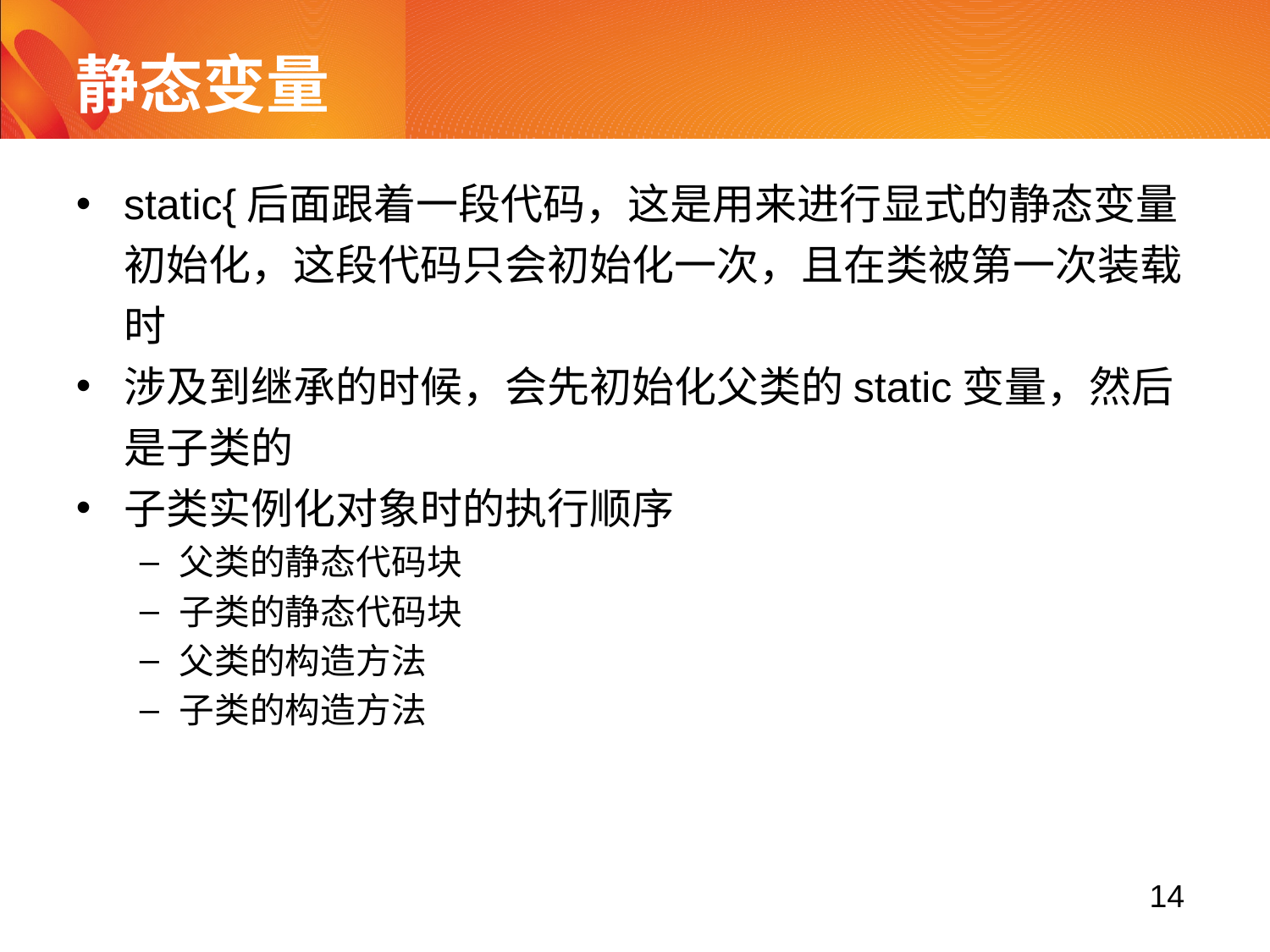

# 静态变量
static{后面跟着一段代码，这是用来进行显式的静态变量初始化，这段代码只会初始化一次，且在类被第一次装载时
涉及到继承的时候，会先初始化父类的static变量，然后是子类的
子类实例化对象时的执行顺序
父类的静态代码块
子类的静态代码块
父类的构造方法
子类的构造方法